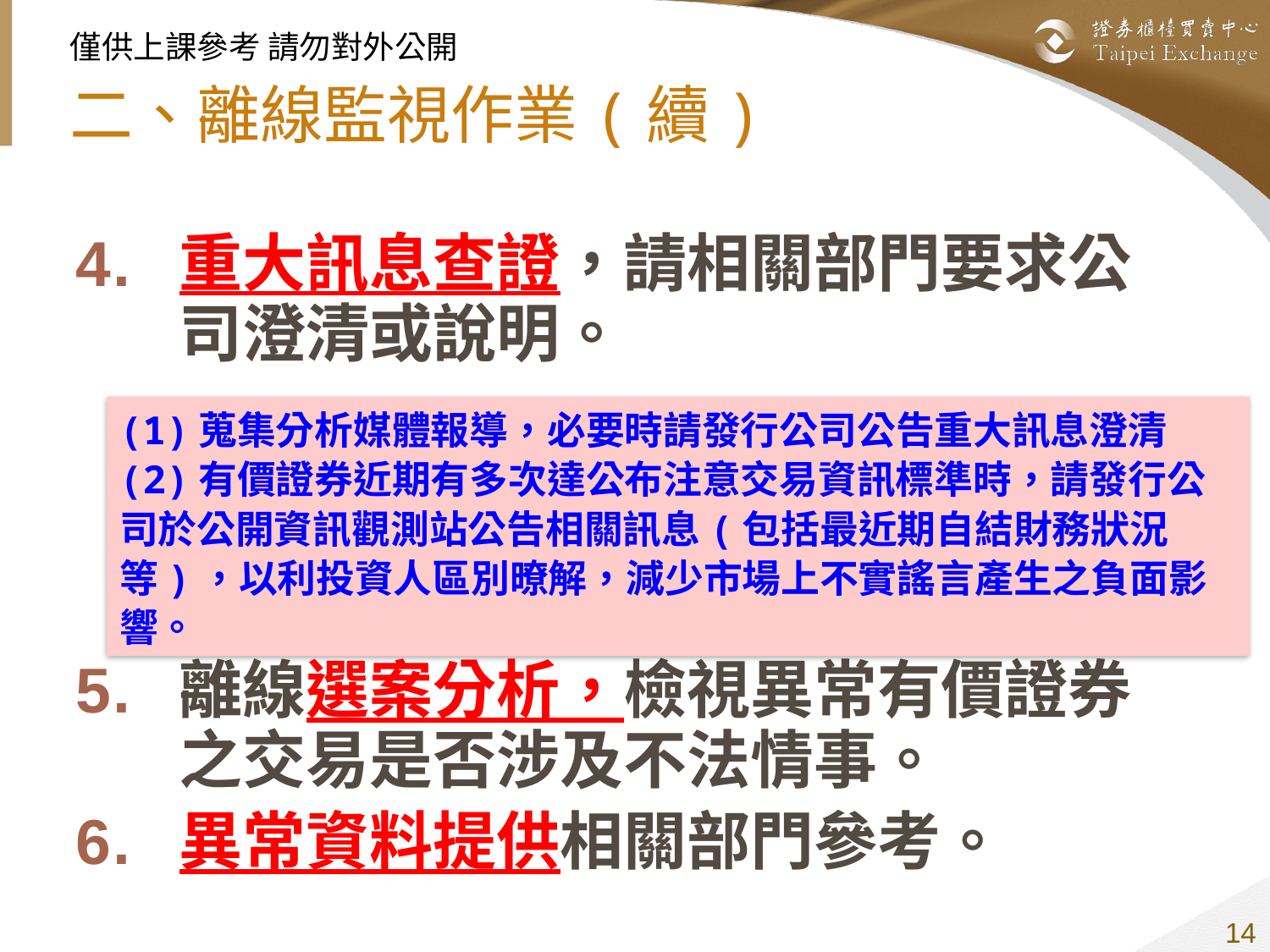

# 二、離線監視作業(續)
重大訊息查證，請相關部門要求公司澄清或說明。

離線選案分析，檢視異常有價證券之交易是否涉及不法情事。
異常資料提供相關部門參考。
(1)蒐集分析媒體報導，必要時請發行公司公告重大訊息澄清
(2)有價證券近期有多次達公布注意交易資訊標準時，請發行公司於公開資訊觀測站公告相關訊息(包括最近期自結財務狀況等)，以利投資人區別暸解，減少市場上不實謠言產生之負面影響。